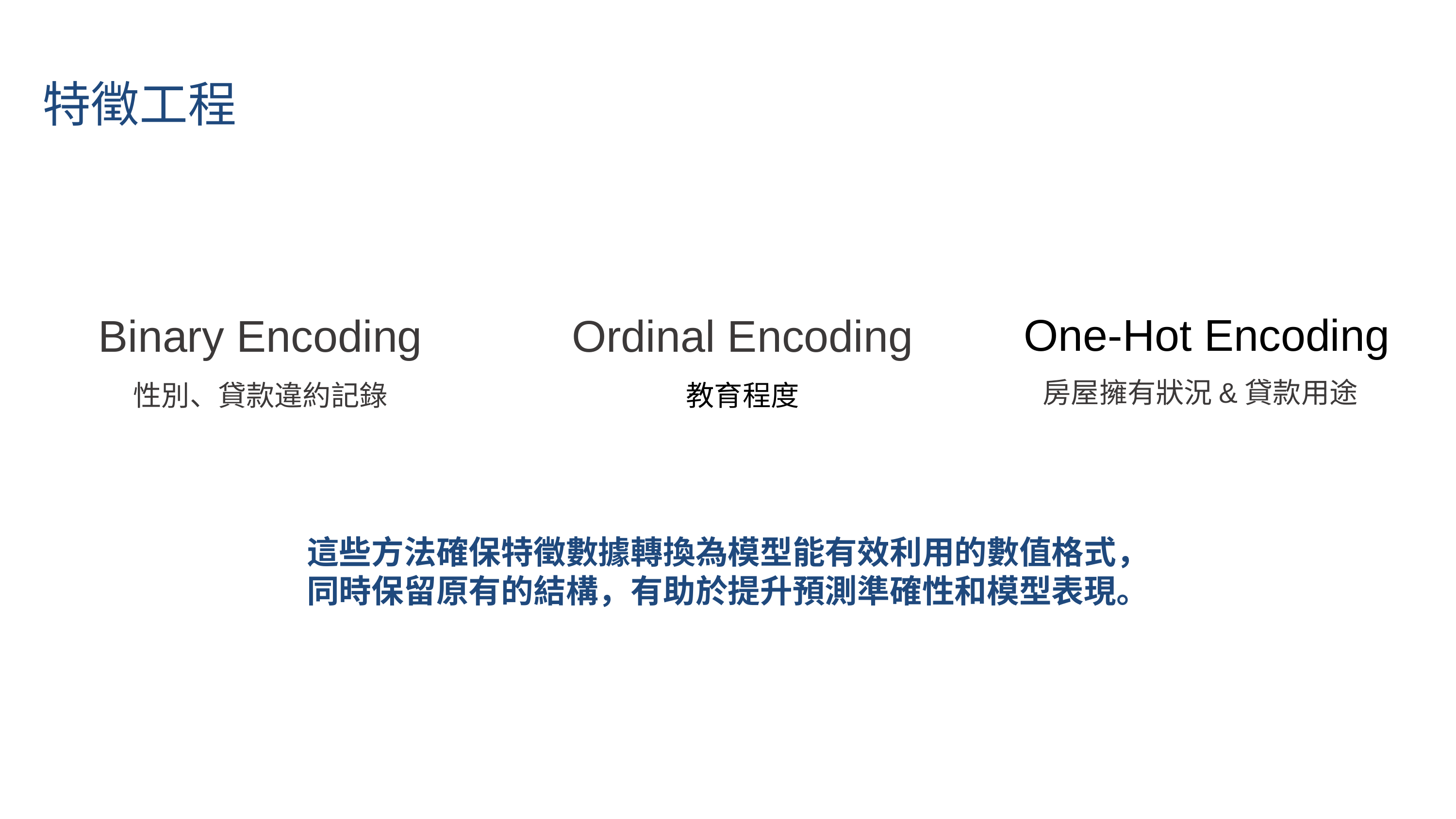

特徵工程
One-Hot Encoding
Ordinal Encoding
Binary Encoding
房屋擁有狀況&貸款用途
教育程度
性別、貸款違約記錄
這些方法確保特徵數據轉換為模型能有效利用的數值格式，
同時保留原有的結構，有助於提升預測準確性和模型表現。